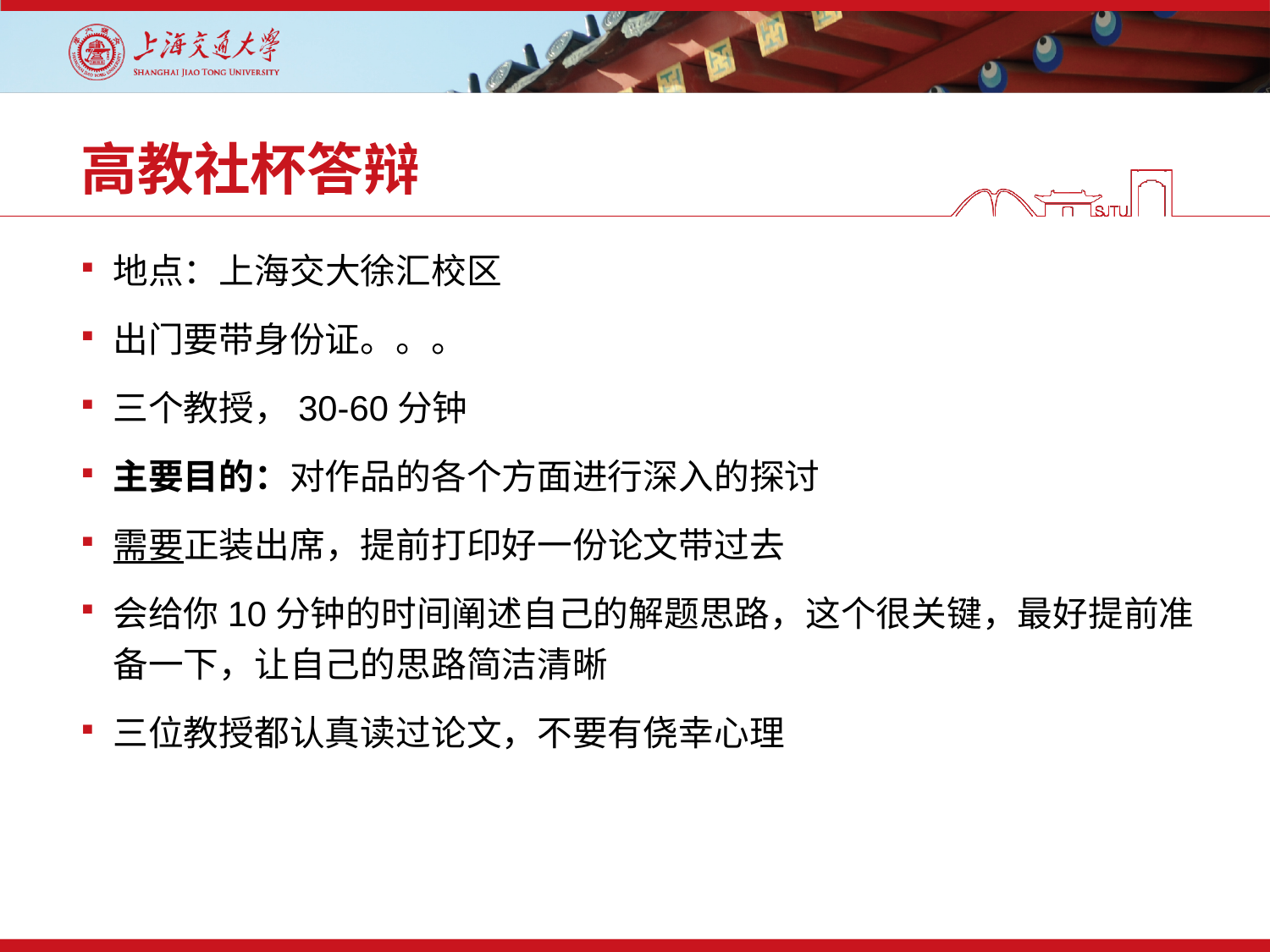

# 高教社杯答辩
地点：上海交大徐汇校区
出门要带身份证。。。
三个教授，30-60分钟
主要目的：对作品的各个方面进行深入的探讨
需要正装出席，提前打印好一份论文带过去
会给你10分钟的时间阐述自己的解题思路，这个很关键，最好提前准备一下，让自己的思路简洁清晰
三位教授都认真读过论文，不要有侥幸心理